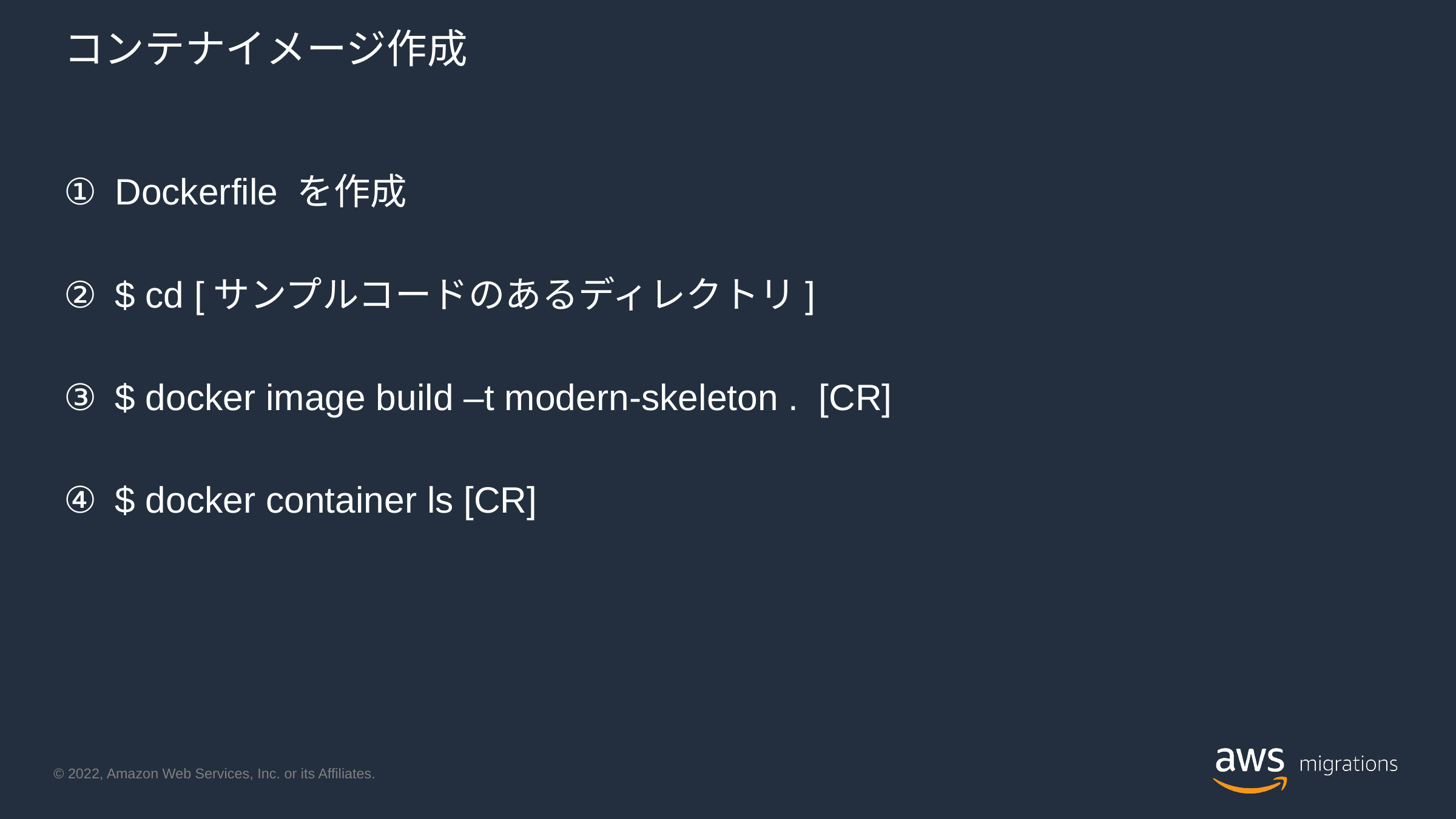

# コンテナイメージ作成
Dockerfile を作成

$ cd [サンプルコードのあるディレクトリ]

$ docker image build –t modern-skeleton .  [CR]

$ docker container ls [CR]